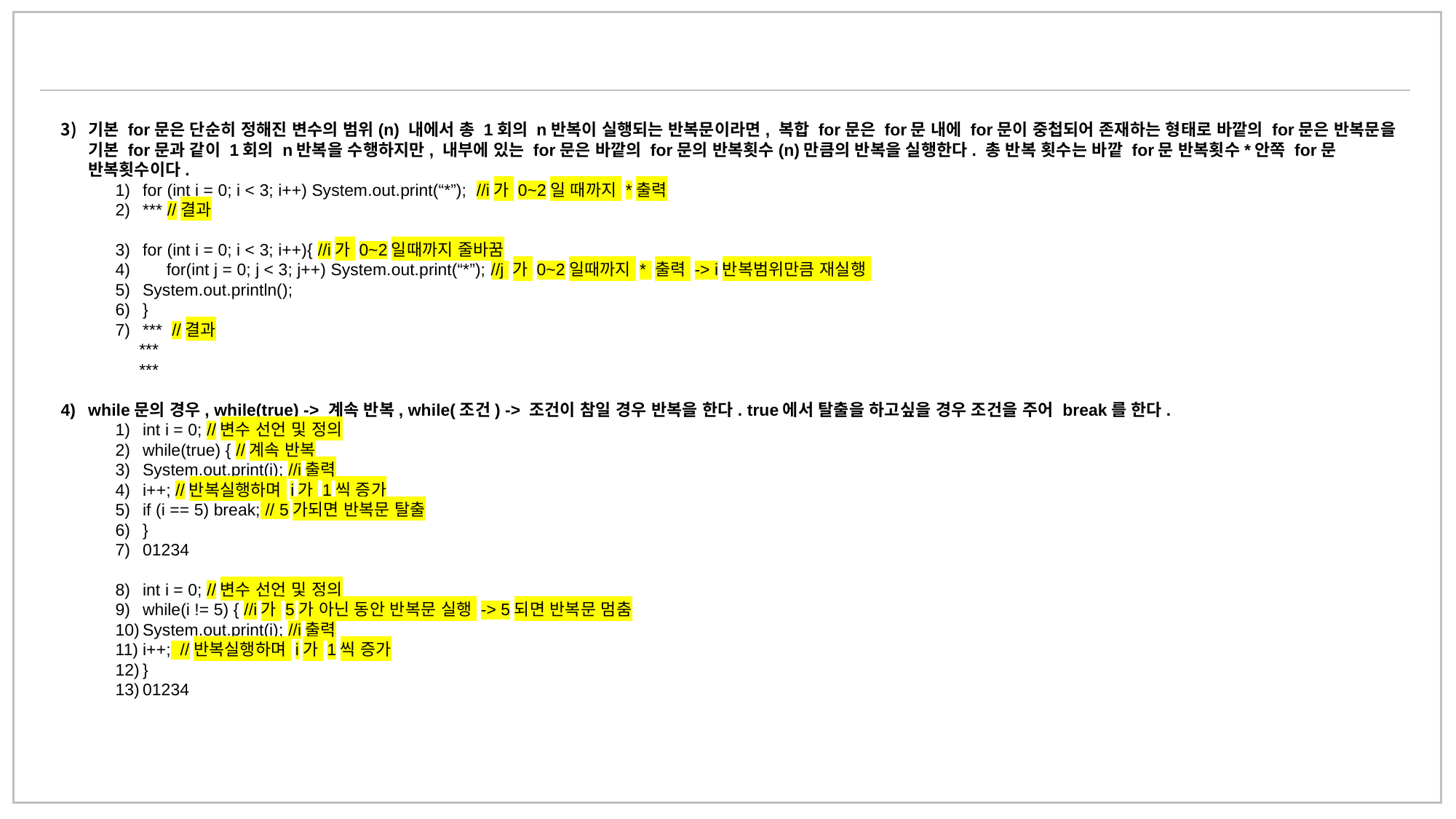

기본 for문은 단순히 정해진 변수의 범위(n) 내에서 총 1회의 n반복이 실행되는 반복문이라면, 복합 for문은 for문 내에 for문이 중첩되어 존재하는 형태로 바깥의 for문은 반복문을 기본 for문과 같이 1회의 n반복을 수행하지만, 내부에 있는 for문은 바깥의 for문의 반복횟수(n)만큼의 반복을 실행한다. 총 반복 횟수는 바깥 for문 반복횟수*안쪽 for문 반복횟수이다.
for (int i = 0; i < 3; i++) System.out.print(“*”);  //i가 0~2일 때까지 *출력
*** //결과

for (int i = 0; i < 3; i++){ //i가 0~2일때까지 줄바꿈
     for(int j = 0; j < 3; j++) System.out.print(“*”); //j 가 0~2일때까지 * 출력 -> i반복범위만큼 재실행
System.out.println();
}
***  //결과
     ***
     ***

while문의 경우, while(true) -> 계속 반복, while(조건) -> 조건이 참일 경우 반복을 한다. true에서 탈출을 하고싶을 경우 조건을 주어 break를 한다.
int i = 0; //변수 선언 및 정의
while(true) { //계속 반복
System.out.print(i); //i출력
i++; //반복실행하며 i가 1씩 증가
if (i == 5) break; // 5가되면 반복문 탈출
}
01234

int i = 0; //변수 선언 및 정의
while(i != 5) { //i가 5가 아닌 동안 반복문 실행 -> 5되면 반복문 멈춤
System.out.print(i); //i출력
i++;  //반복실행하며 i가 1씩 증가
}
01234